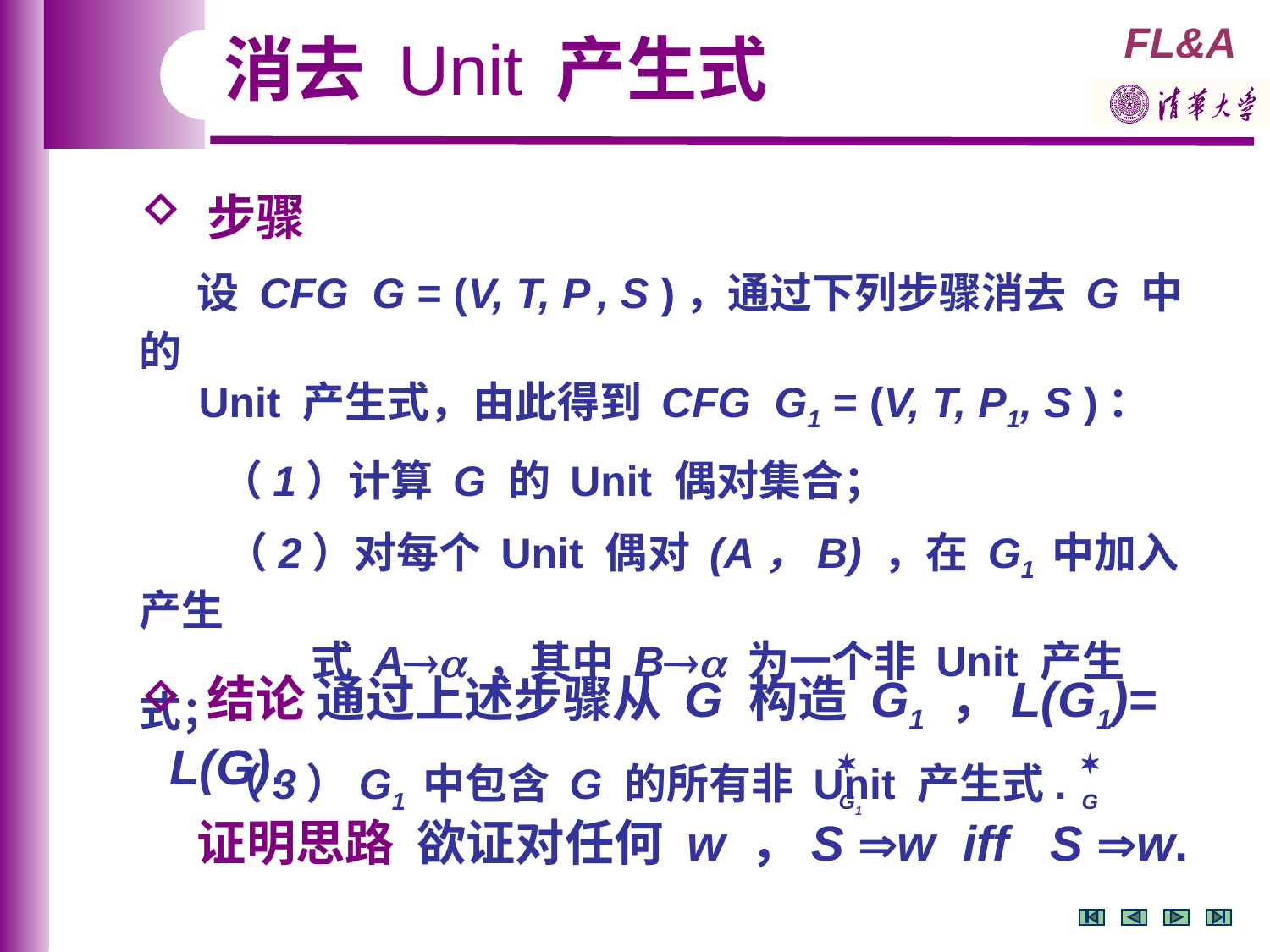

消去 Unit 产生式
 步骤

     设 CFG  G = (V, T, P , S )，通过下列步骤消去 G 中的
     Unit 产生式，由此得到 CFG  G1 = (V, T, P1, S )：

         （1）计算 G 的 Unit 偶对集合；

        （2）对每个 Unit 偶对 (A，B) ，在 G1 中加入产生
                 式 A→α ，其中 B→α 为一个非 Unit 产生式；

         （3）G1 中包含 G 的所有非 Unit 产生式.
 结论 通过上述步骤从 G 构造 G1 ，L(G1)= L(G).

     证明思路  欲证对任何 w ，S ⇒w  iff   S ⇒w.
∗
∗
G1
G